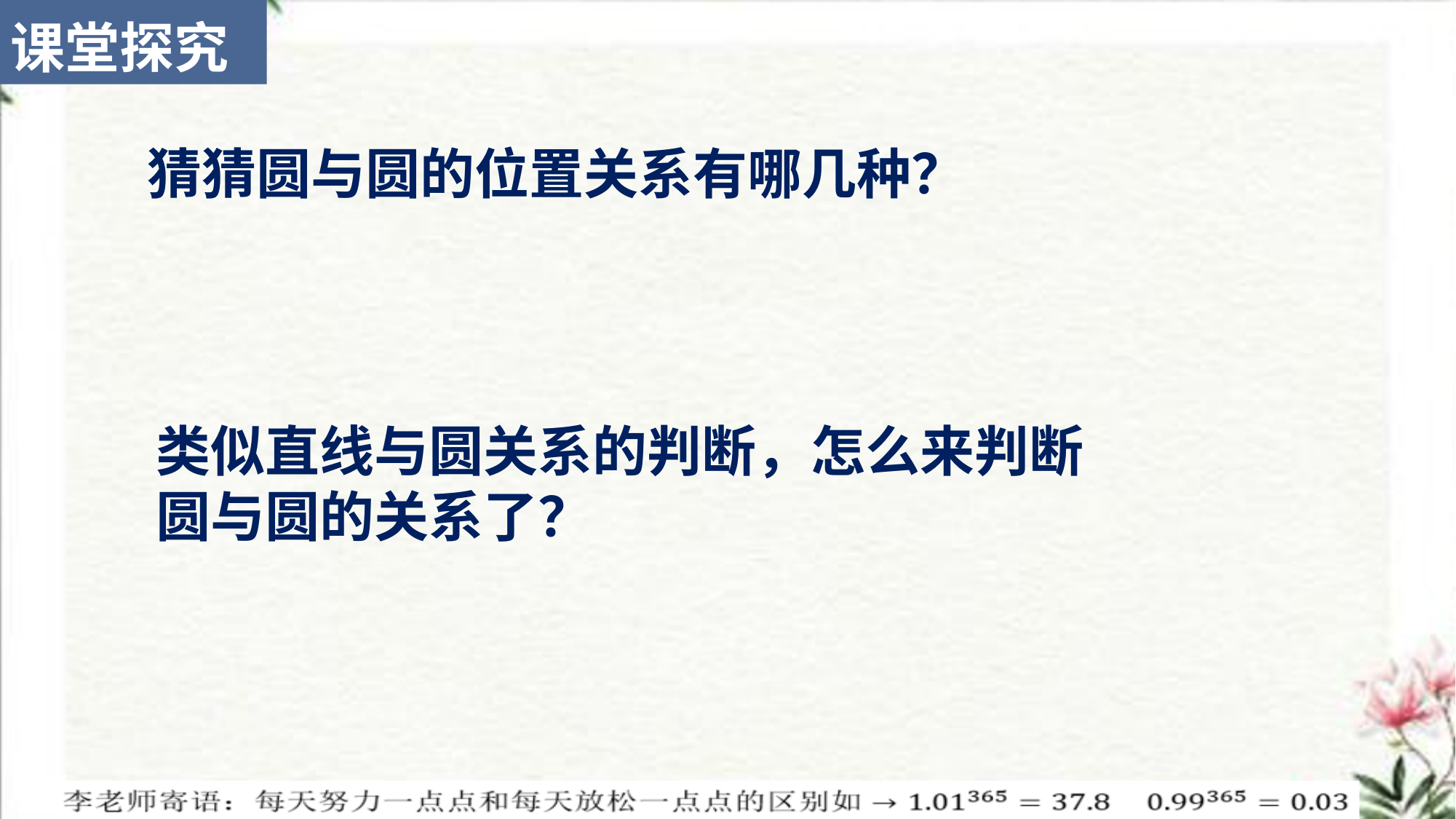

课堂探究

猜猜圆与圆的位置关系有哪几种？
类似直线与圆关系的判断，怎么来判断
圆与圆的关系了？